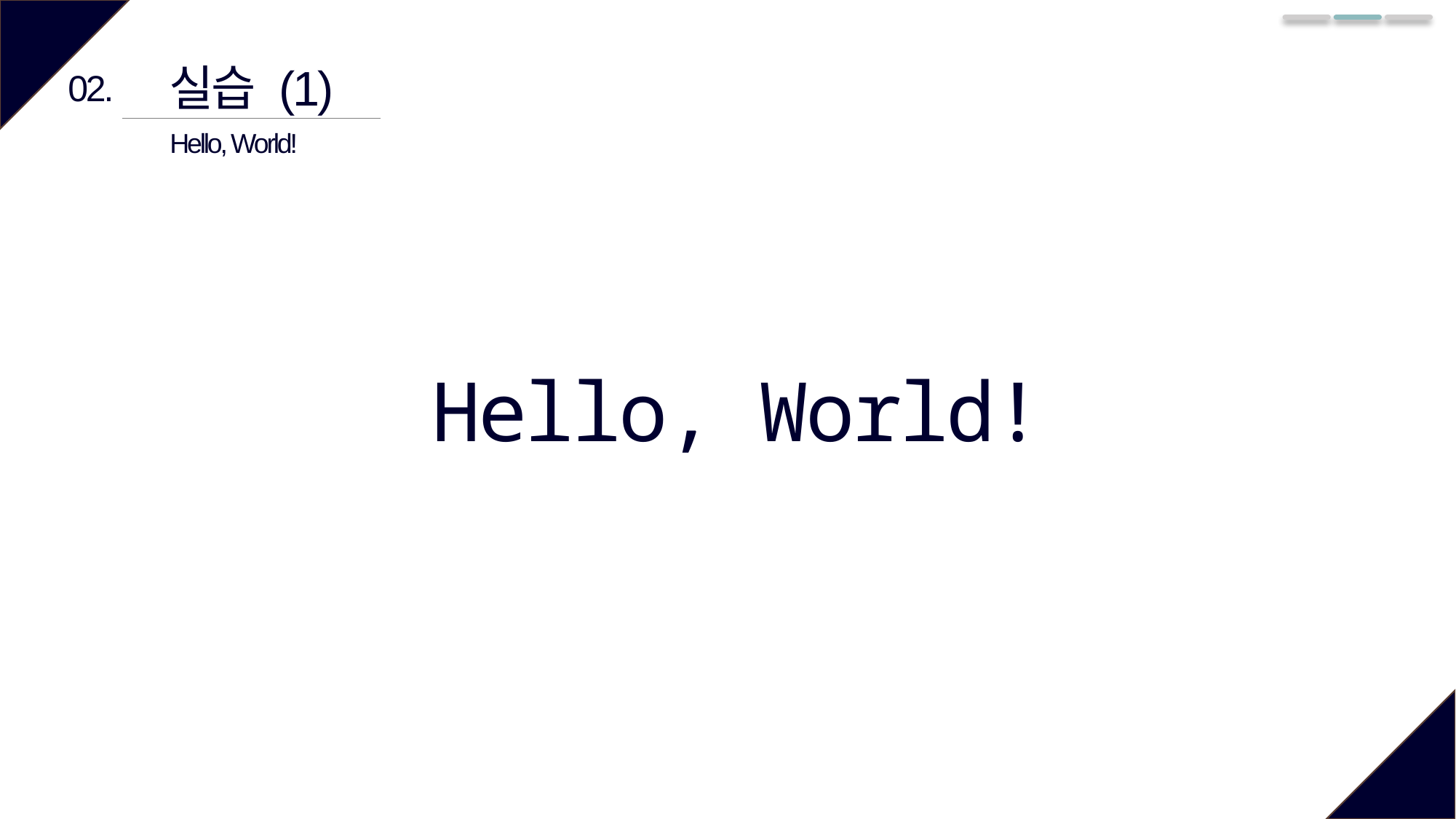

실습 (1)
02.
Hello, World!
Hello, World!